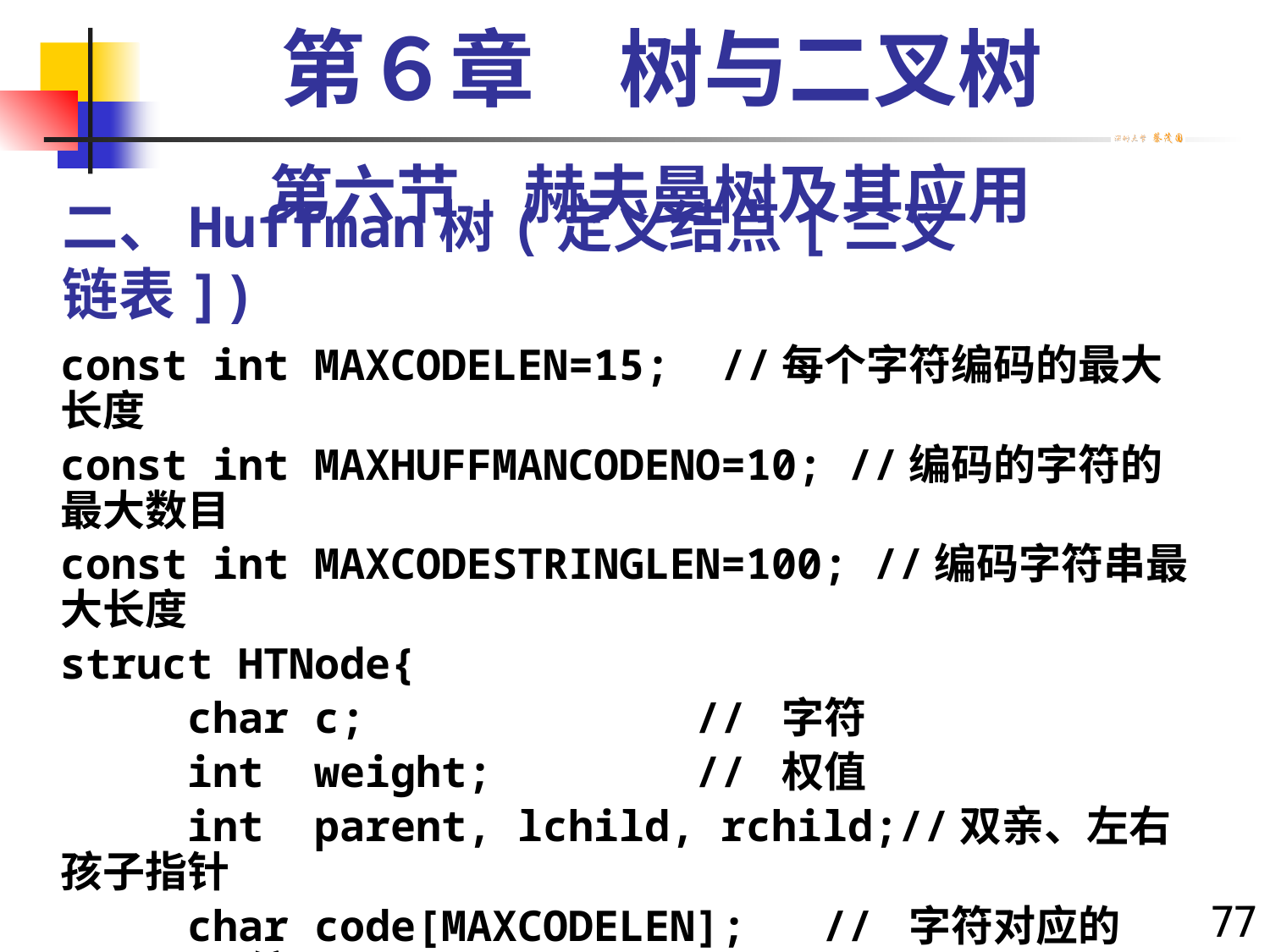

第６章　树与二叉树
第六节　赫夫曼树及其应用
# 二、Huffman树(定义结点[三叉链表])
	const int MAXCODELEN=15;	 //每个字符编码的最大长度
	const int MAXHUFFMANCODENO=10; //编码的字符的最大数目
	const int MAXCODESTRINGLEN=100; //编码字符串最大长度
	struct HTNode{
		char c;			// 字符
		int  weight;		// 权值
		int  parent, lchild, rchild;//双亲、左右孩子指针
		char code[MAXCODELEN];	// 字符对应的Huffman编码
	};
	HTNode HT[2*MAXHUFFMANCODENO];
77